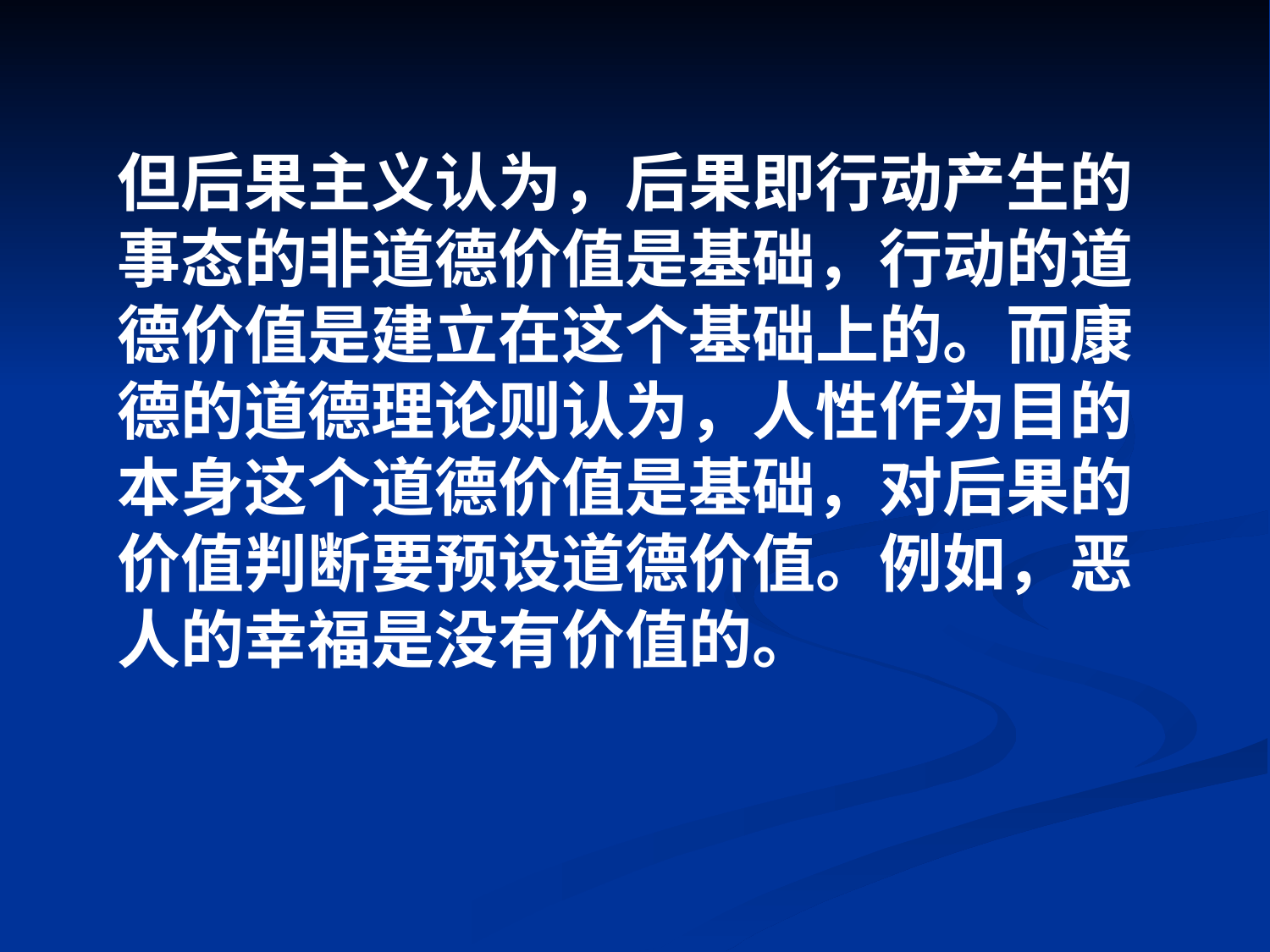

但后果主义认为，后果即行动产生的事态的非道德价值是基础，行动的道德价值是建立在这个基础上的。而康德的道德理论则认为，人性作为目的本身这个道德价值是基础，对后果的价值判断要预设道德价值。例如，恶人的幸福是没有价值的。